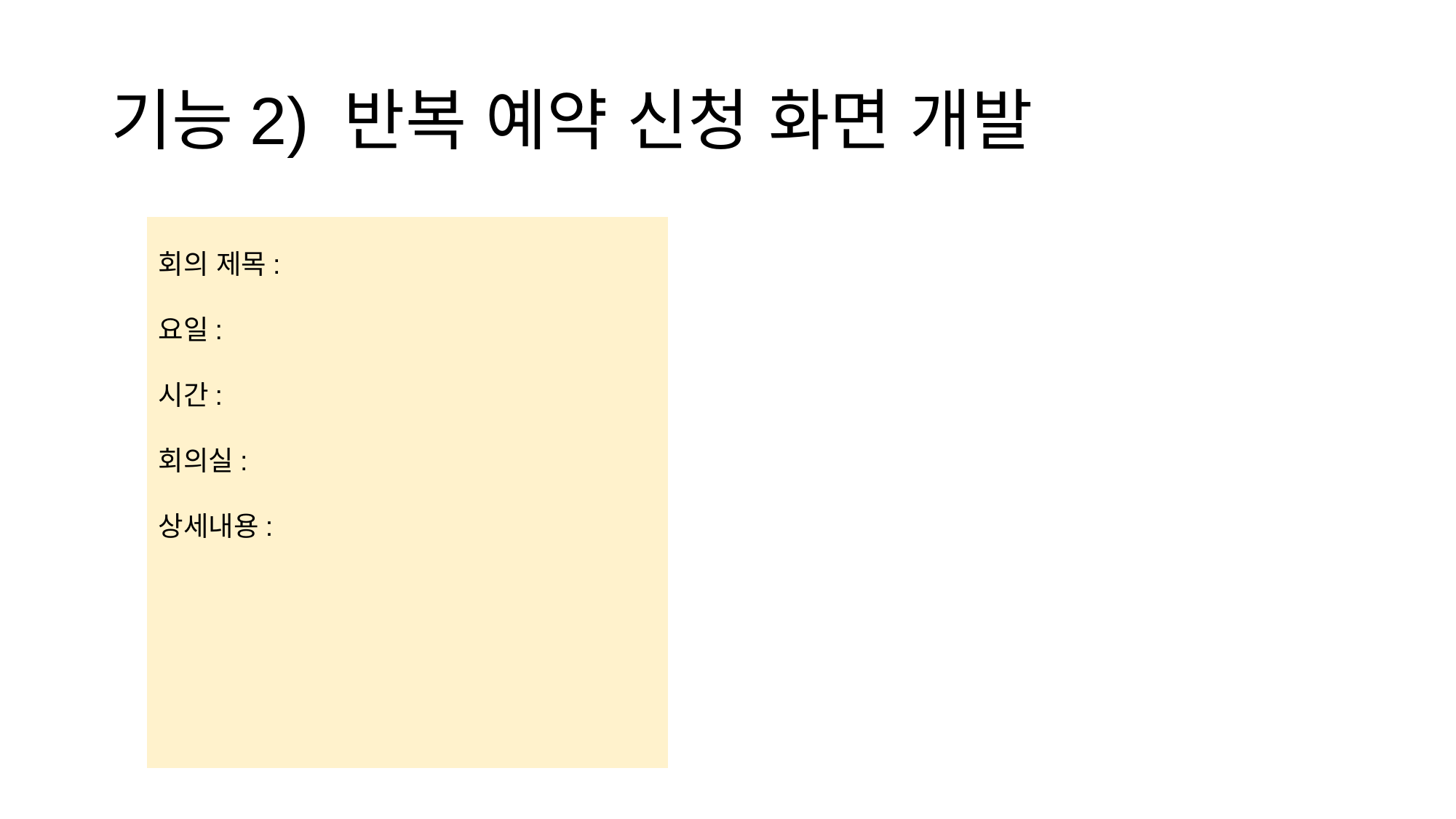

# 기능2) 반복 예약 신청 화면 개발
회의 제목:

요일:

시간:

회의실:

상세내용: